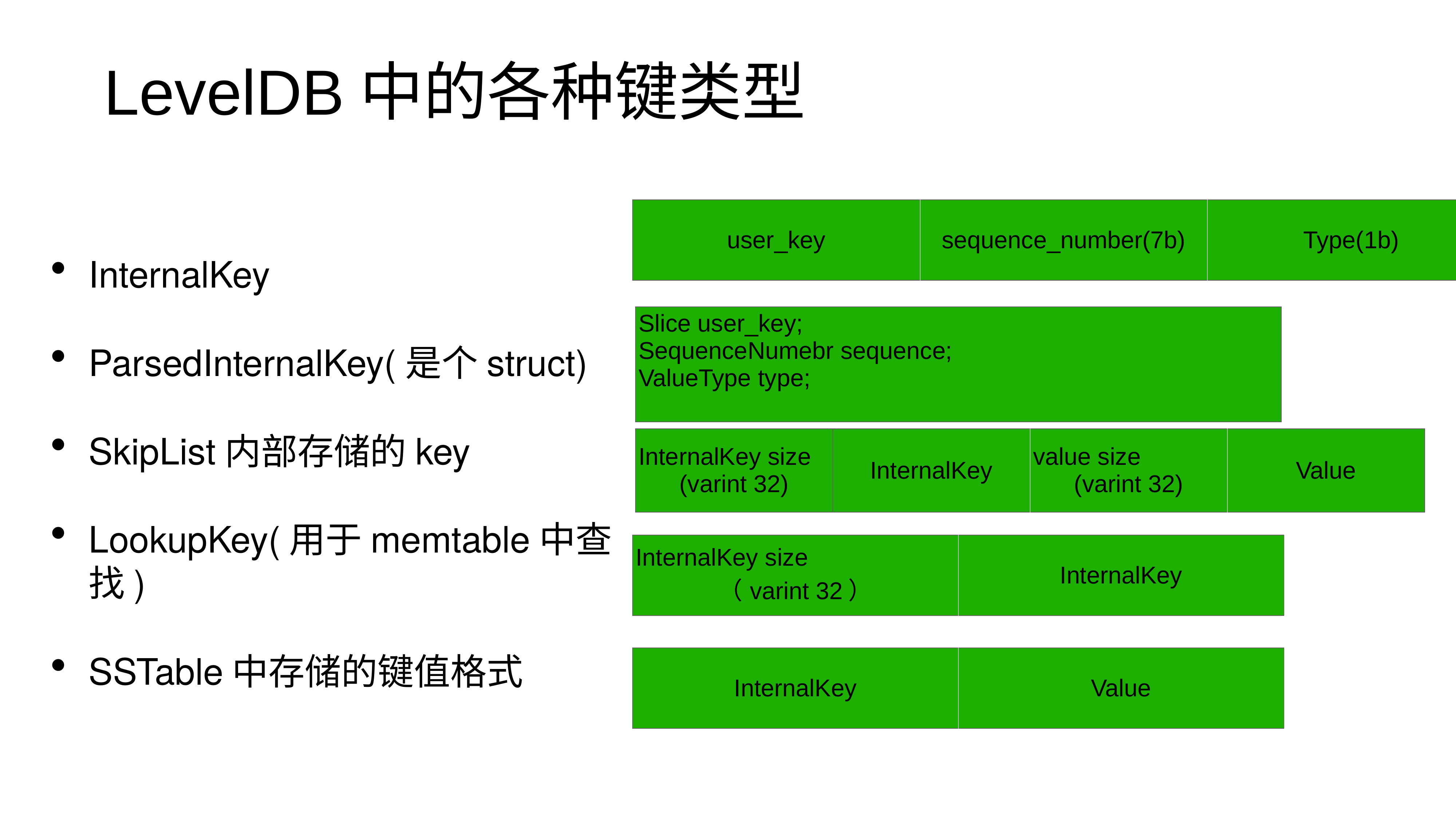

# LevelDB中的各种键类型

InternalKey
ParsedInternalKey(是个struct)
SkipList内部存储的key
LookupKey(用于memtable中查找)
SSTable中存储的键值格式
| user\_key | sequence\_number(7b) | Type(1b) |
| --- | --- | --- |
| Slice user\_key; SequenceNumebr sequence; ValueType type; |
| --- |
| InternalKey size (varint 32) | InternalKey | value size (varint 32) | Value |
| --- | --- | --- | --- |
| InternalKey size （varint 32） | InternalKey |
| --- | --- |
| InternalKey | Value |
| --- | --- |